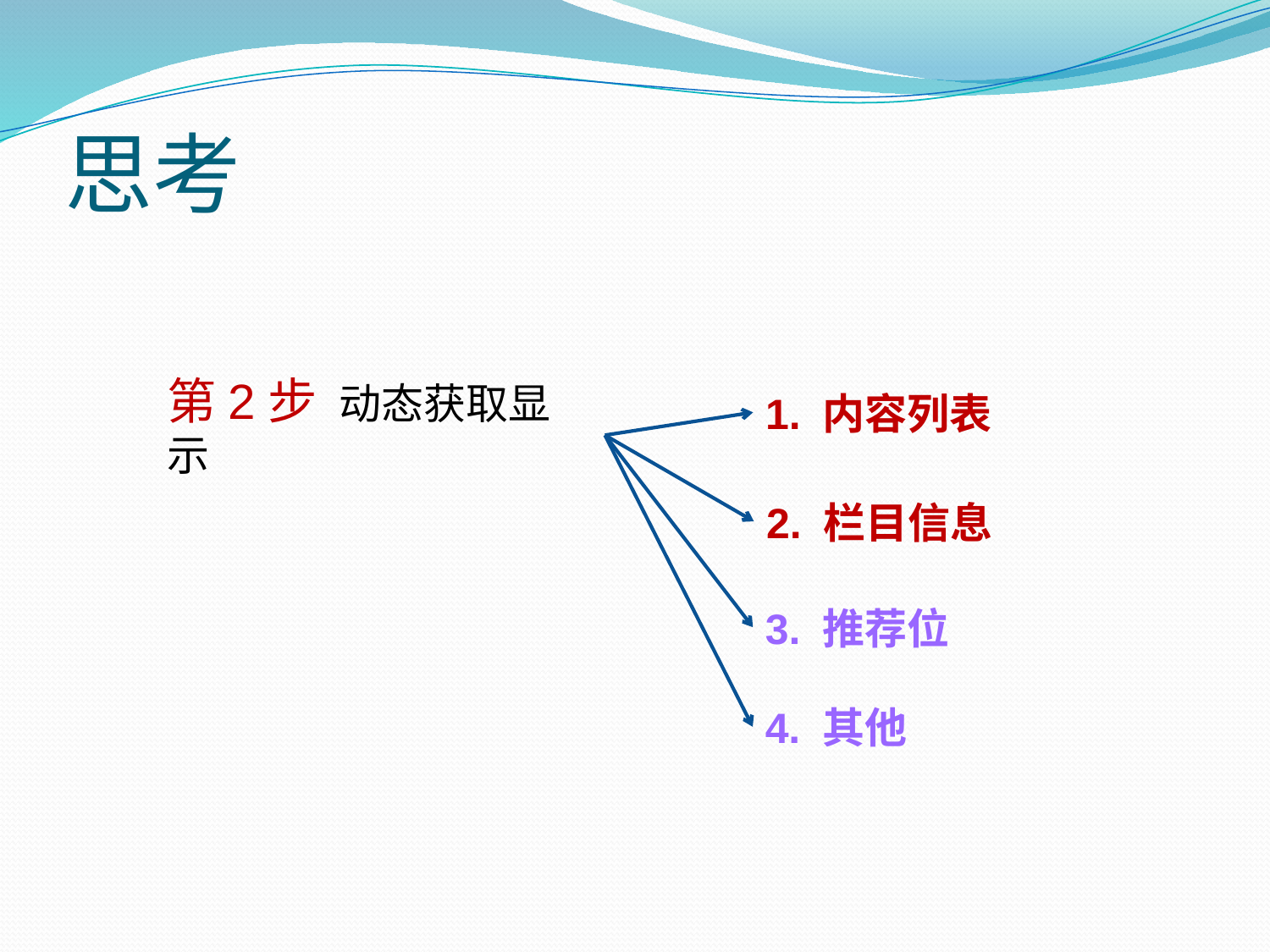

# 思考

第2步  动态获取显示

1. 内容列表
2. 栏目信息
3. 推荐位
4. 其他